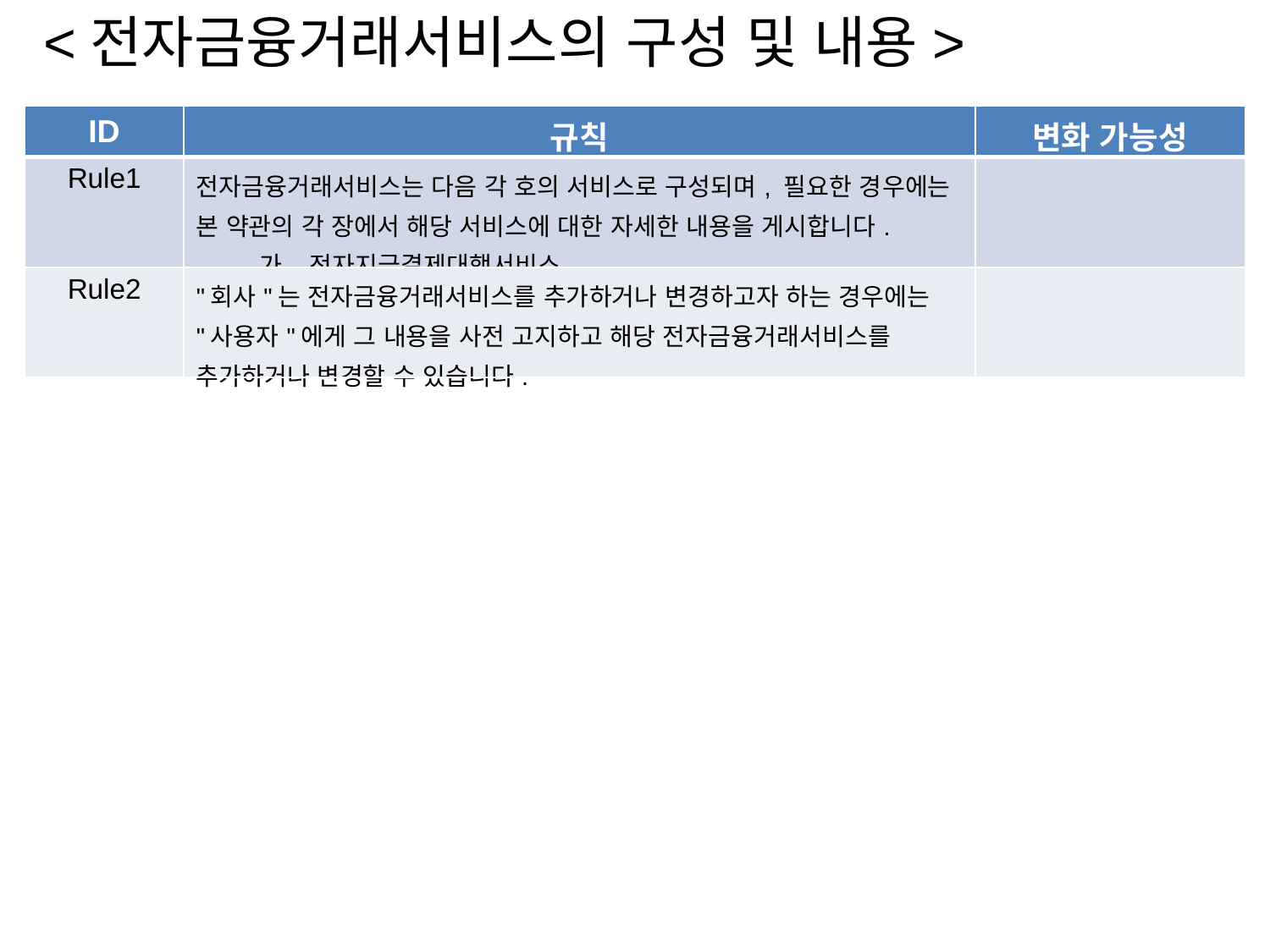

<전자금융거래서비스의 구성 및 내용>
| ID | 규칙 | 변화 가능성 |
| --- | --- | --- |
| Rule1 | 전자금융거래서비스는 다음 각 호의 서비스로 구성되며, 필요한 경우에는 본 약관의 각 장에서 해당 서비스에 대한 자세한 내용을 게시합니다. 가. 전자지급결제대행서비스 |  |
| Rule2 | "회사"는 전자금융거래서비스를 추가하거나 변경하고자 하는 경우에는 "사용자"에게 그 내용을 사전 고지하고 해당 전자금융거래서비스를 추가하거나 변경할 수 있습니다. |  |